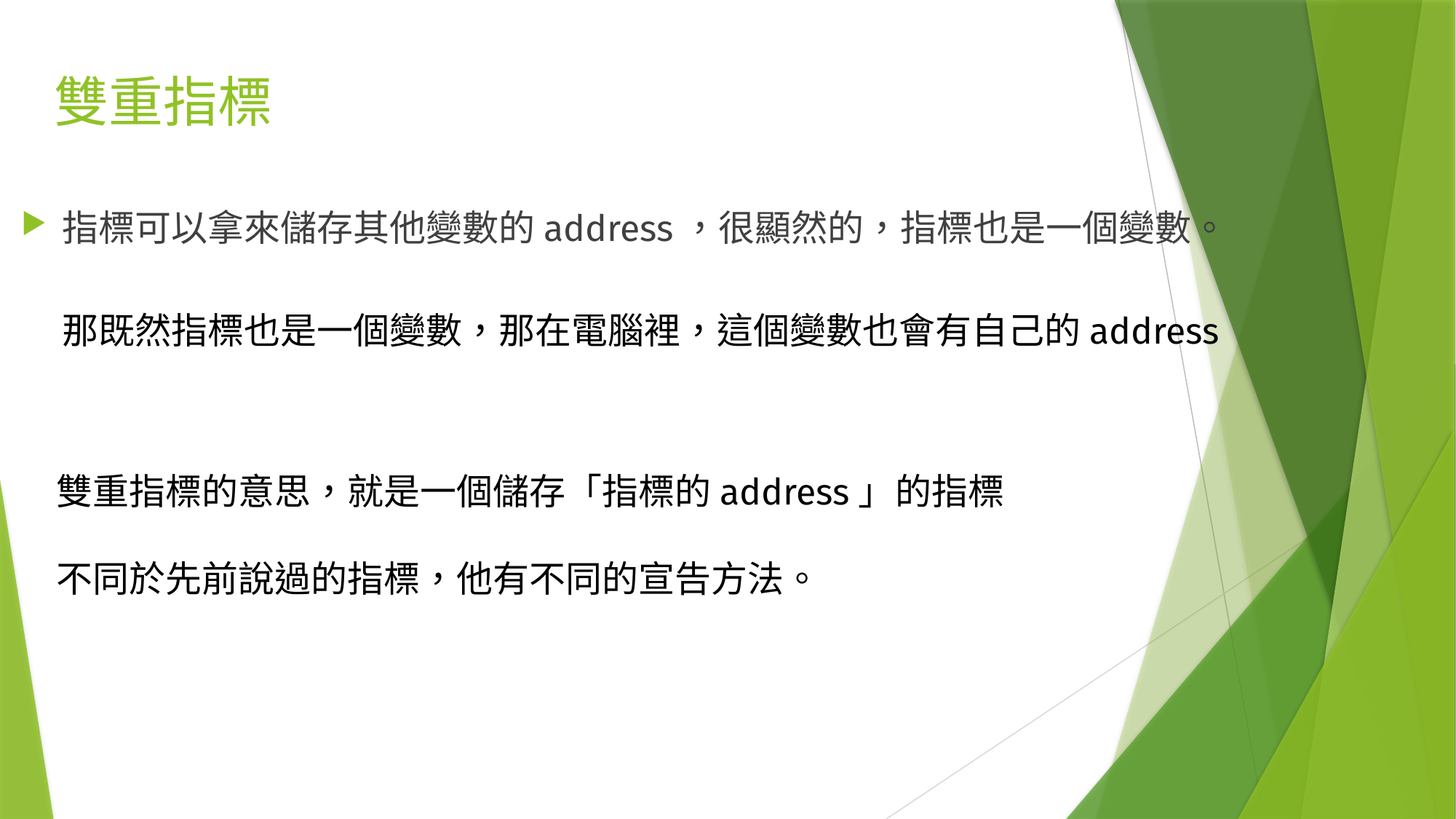

# 雙重指標
指標可以拿來儲存其他變數的address，很顯然的，指標也是一個變數。
那既然指標也是一個變數，那在電腦裡，這個變數也會有自己的address
雙重指標的意思，就是一個儲存「指標的address」的指標

不同於先前說過的指標，他有不同的宣告方法。